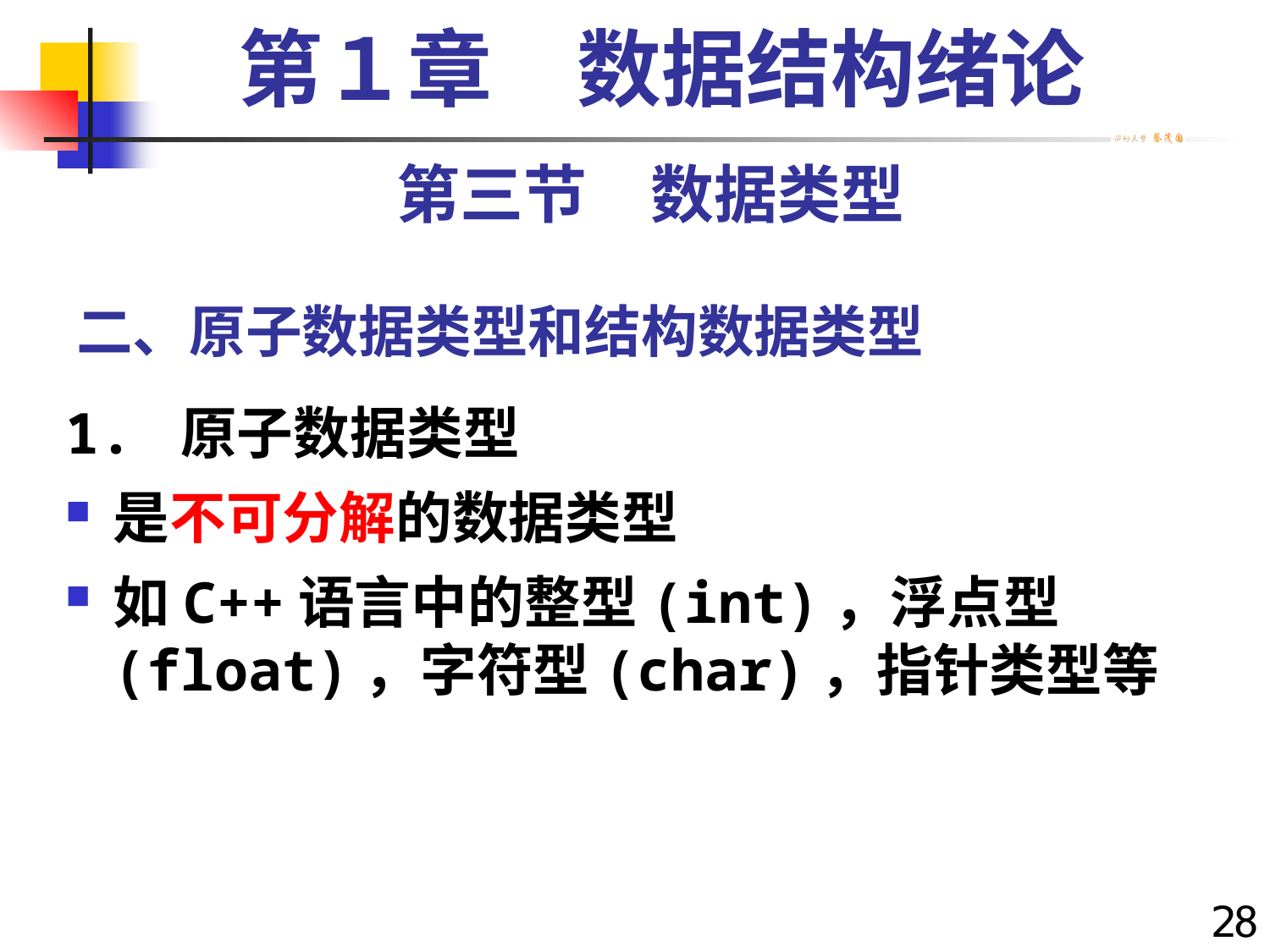

第１章　数据结构绪论
第三节　数据类型
# 二、原子数据类型和结构数据类型
1. 原子数据类型
是不可分解的数据类型
如C++语言中的整型(int)，浮点型(float)，字符型(char)，指针类型等
28